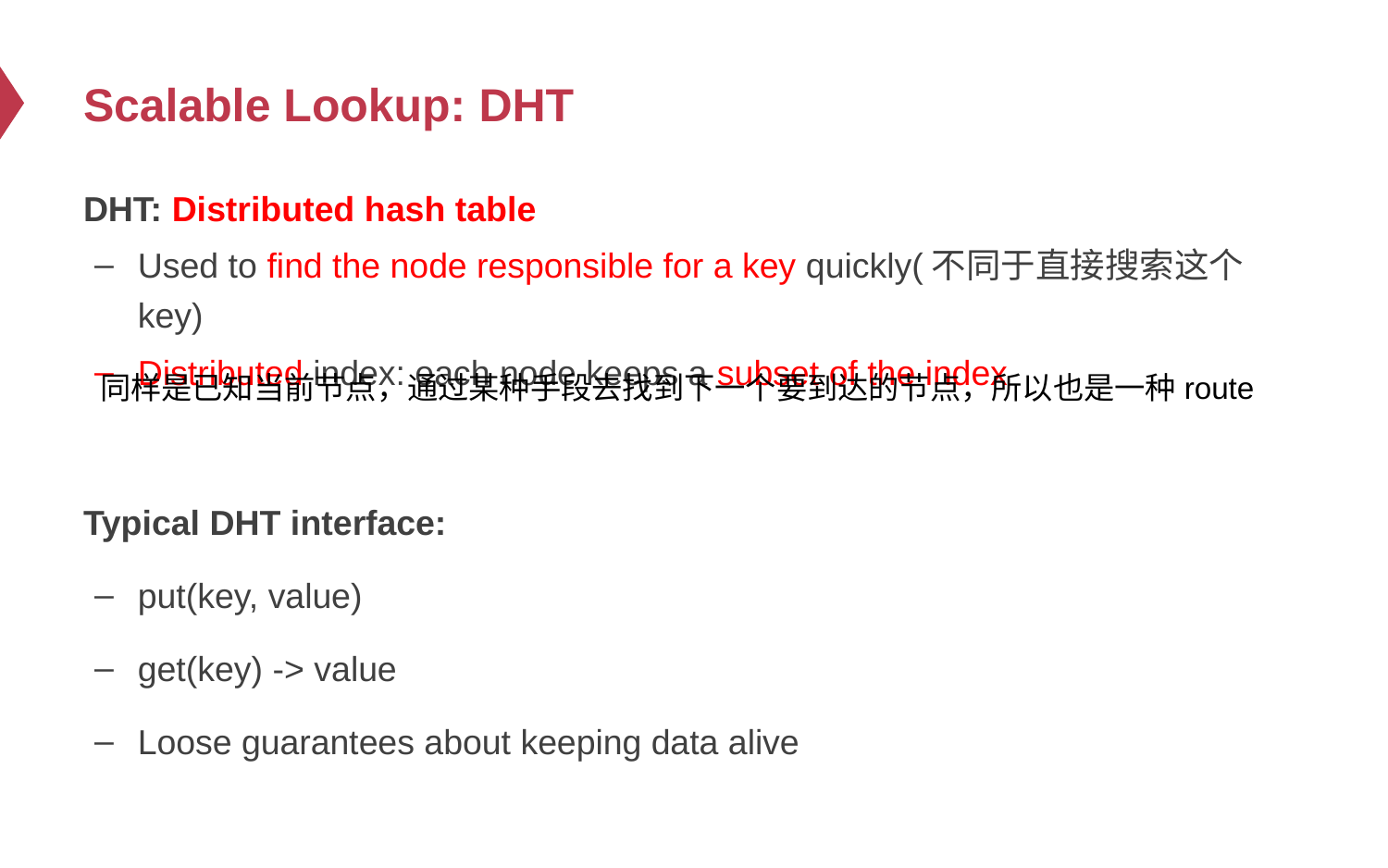

# Scalable Lookup: DHT
DHT: Distributed hash table
Used to find the node responsible for a key quickly(不同于直接搜索这个key)
Distributed index: each node keeps a subset of the index

Typical DHT interface:
put(key, value)
get(key) -> value
Loose guarantees about keeping data alive
同样是已知当前节点，通过某种手段去找到下一个要到达的节点，所以也是一种route
10